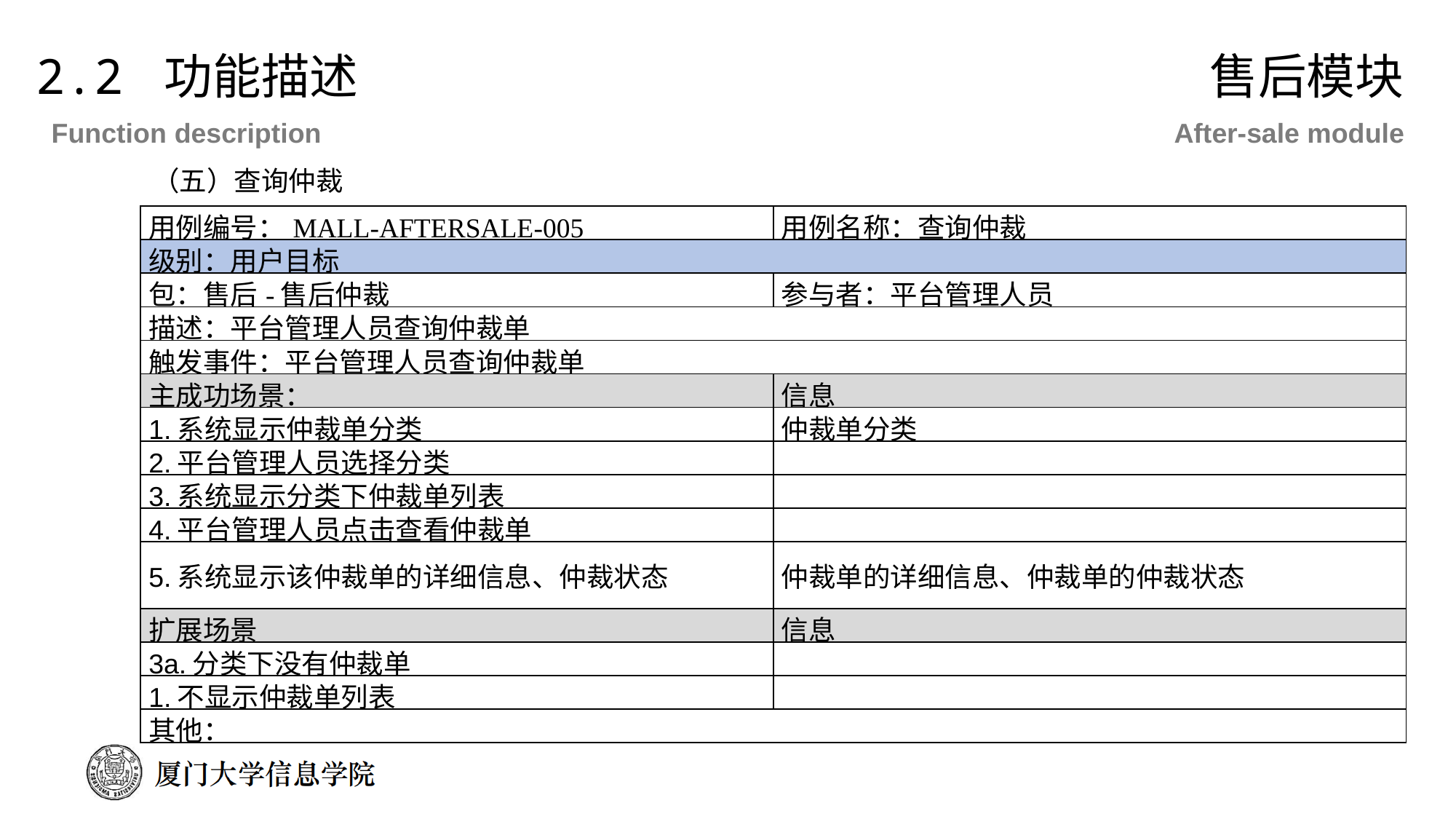

2.2 功能描述
售后模块
Function description
After-sale module
（五）查询仲裁
| 用例编号：MALL-AFTERSALE-005 | 用例名称：查询仲裁 |
| --- | --- |
| 级别：用户目标 |  |
| 包：售后-售后仲裁 | 参与者：平台管理人员 |
| 描述：平台管理人员查询仲裁单 |  |
| 触发事件：平台管理人员查询仲裁单 |  |
| 主成功场景： | 信息 |
| 1.系统显示仲裁单分类 | 仲裁单分类 |
| 2.平台管理人员选择分类 |  |
| 3.系统显示分类下仲裁单列表 |  |
| 4.平台管理人员点击查看仲裁单 |  |
| 5.系统显示该仲裁单的详细信息、仲裁状态 | 仲裁单的详细信息、仲裁单的仲裁状态 |
| 扩展场景 | 信息 |
| 3a.分类下没有仲裁单 |  |
| 1.不显示仲裁单列表 |  |
| 其他： |  |